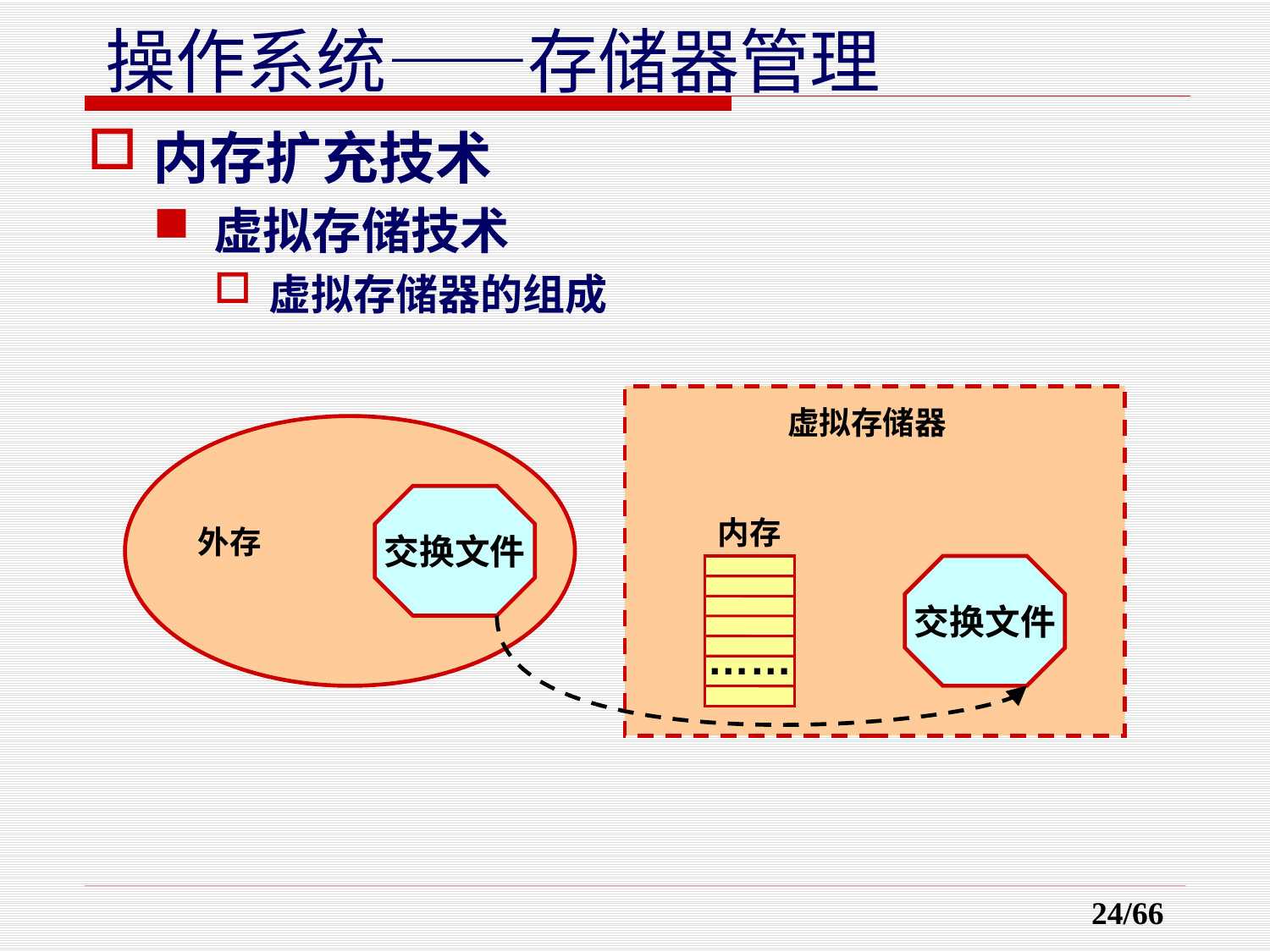

内存扩充技术
虚拟存储技术
虚拟存储器的组成

虚拟存储器

交换文件
内存

……

外存
交换文件